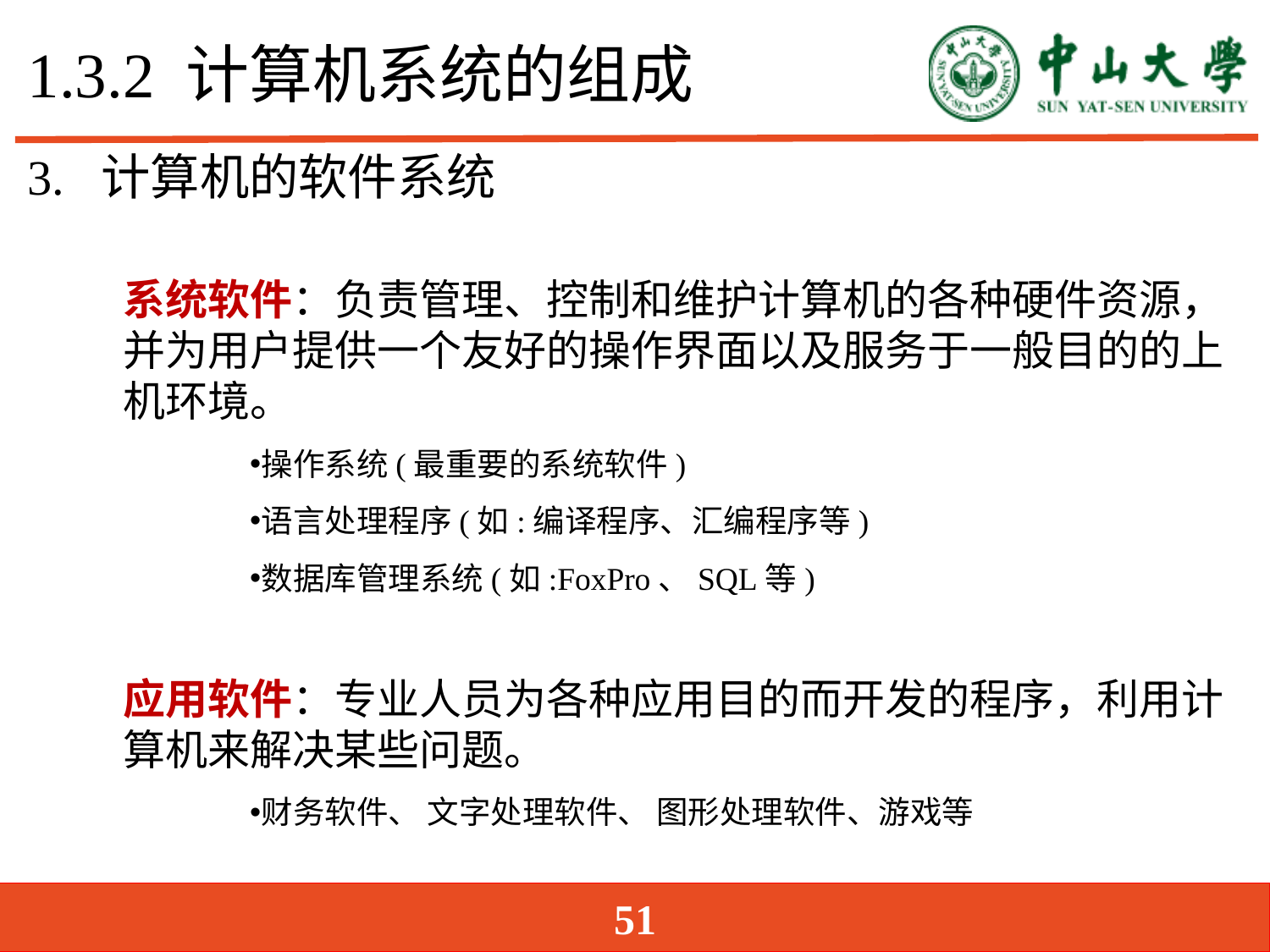

# 1.3.2 计算机系统的组成
3.  计算机的软件系统

系统软件：负责管理、控制和维护计算机的各种硬件资源，并为用户提供一个友好的操作界面以及服务于一般目的的上机环境。
操作系统(最重要的系统软件)
语言处理程序(如:编译程序、汇编程序等)
数据库管理系统(如:FoxPro、SQL等)

应用软件：专业人员为各种应用目的而开发的程序，利用计算机来解决某些问题。
财务软件、 文字处理软件、 图形处理软件、游戏等

51